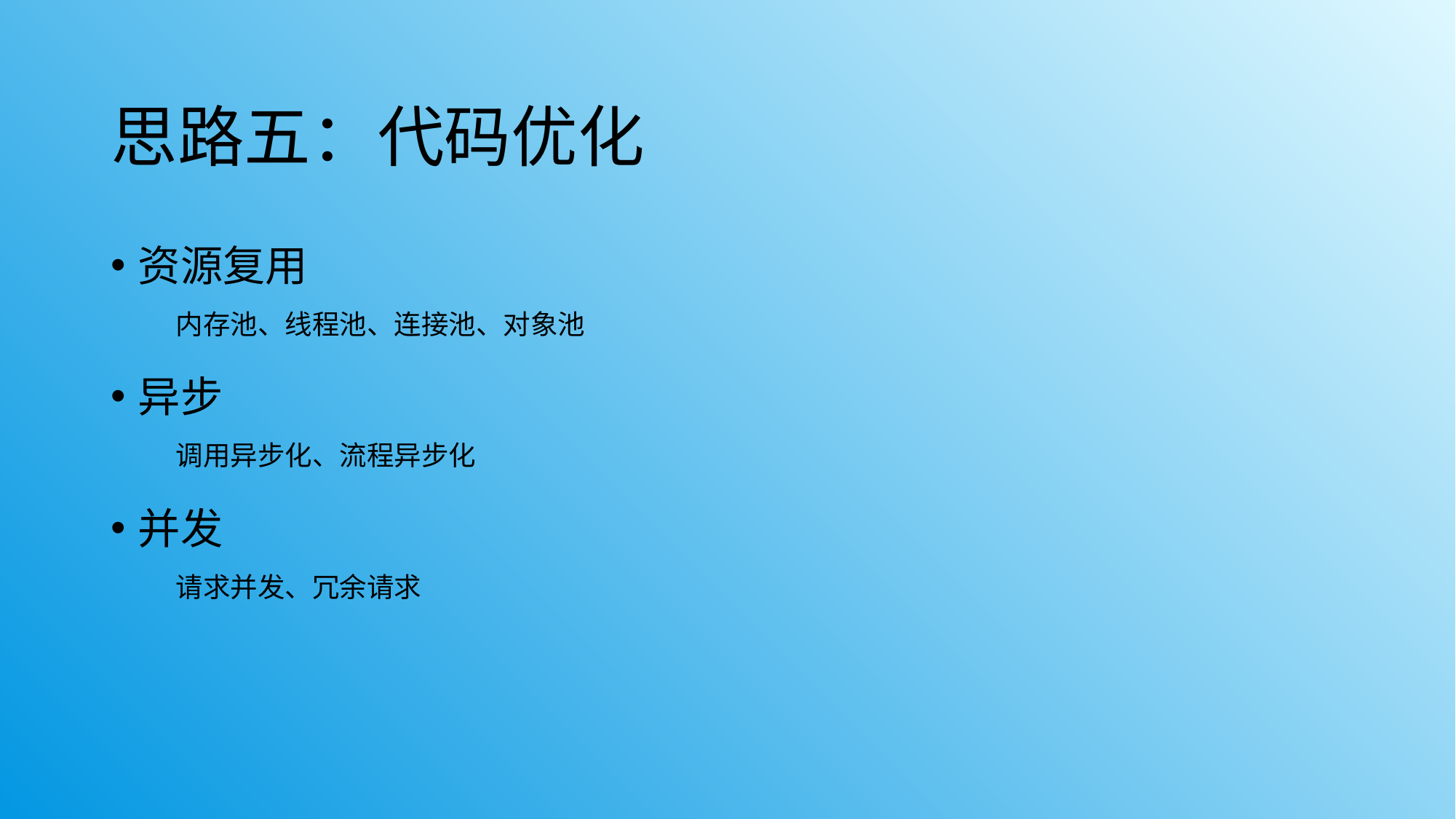

# 思路五：代码优化
资源复用
内存池、线程池、连接池、对象池
异步
调用异步化、流程异步化
并发
请求并发、冗余请求